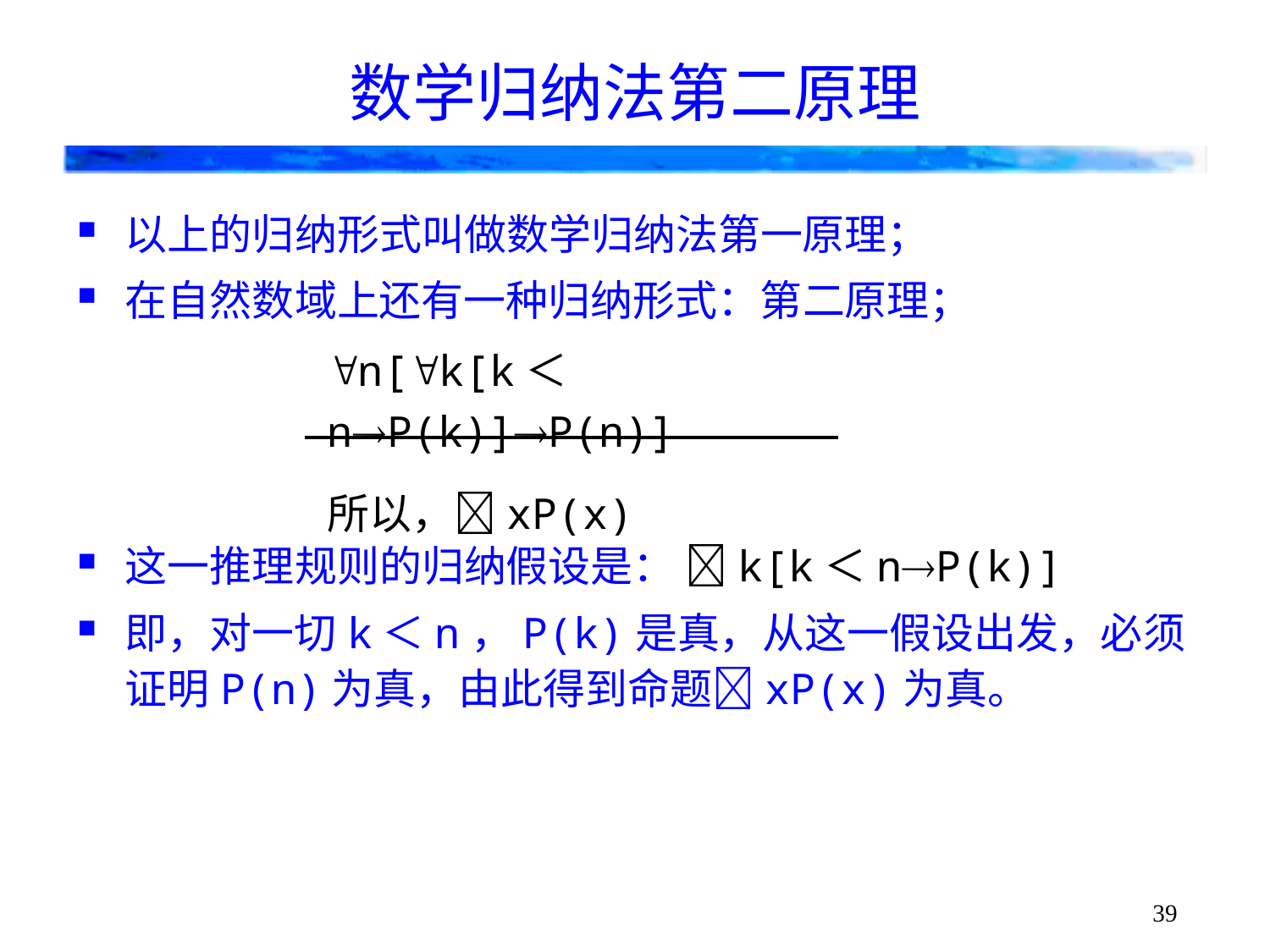

# 数学归纳法第二原理
以上的归纳形式叫做数学归纳法第一原理；
在自然数域上还有一种归纳形式：第二原理；

这一推理规则的归纳假设是： ∀k[k＜n→P(k)]
即，对一切k＜n，P(k)是真，从这一假设出发，必须证明P(n)为真，由此得到命题∀xP(x)为真。
∀n[∀k[k＜n→P(k)]→P(n)]
所以，∀xP(x)
39